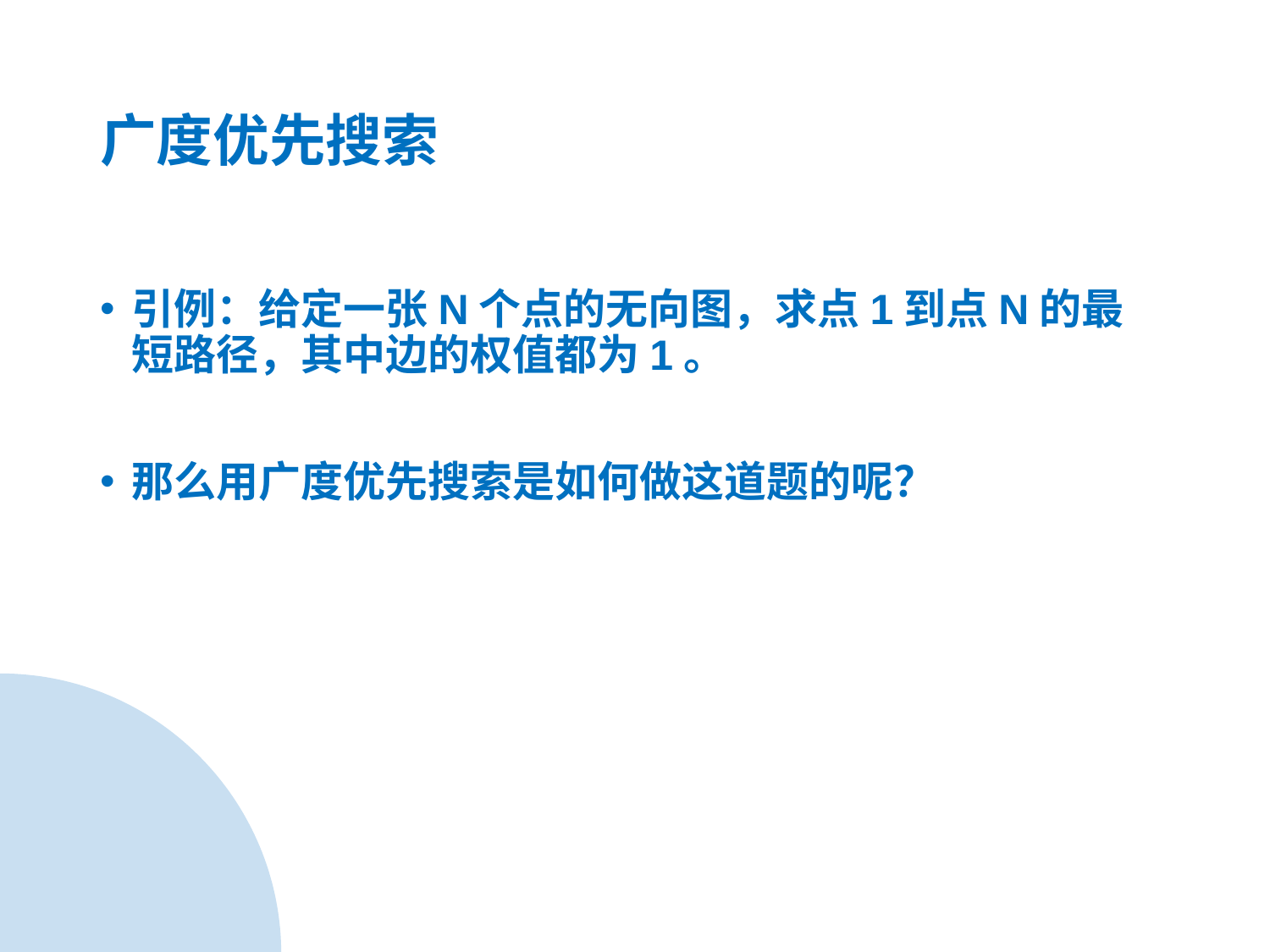

# 广度优先搜索
引例：给定一张N个点的无向图，求点1到点N的最短路径，其中边的权值都为1。

那么用广度优先搜索是如何做这道题的呢？